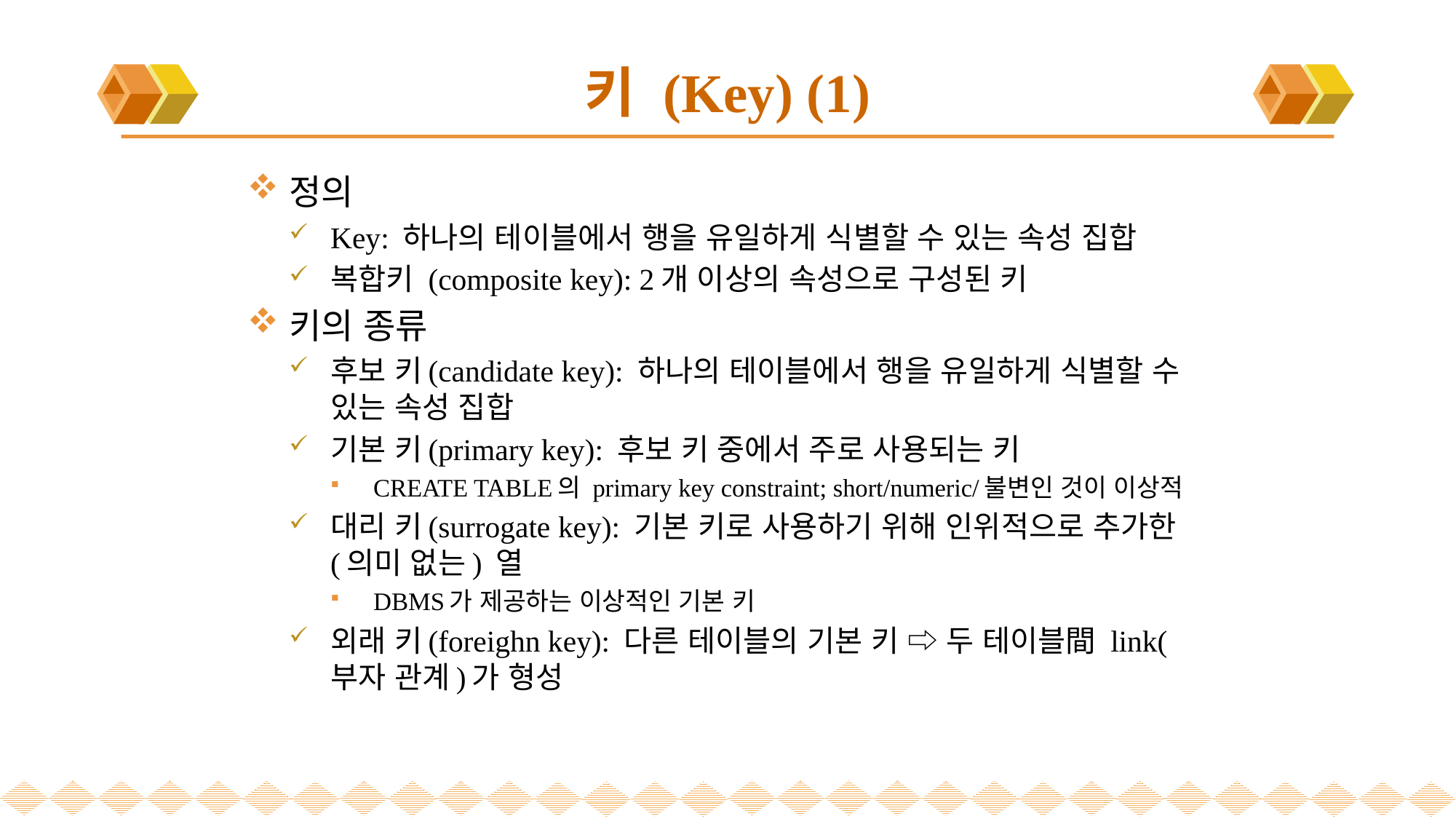

# 키 (Key) (1)
정의
Key: 하나의 테이블에서 행을 유일하게 식별할 수 있는 속성 집합
복합키 (composite key): 2개 이상의 속성으로 구성된 키
키의 종류
후보 키(candidate key): 하나의 테이블에서 행을 유일하게 식별할 수 있는 속성 집합
기본 키(primary key): 후보 키 중에서 주로 사용되는 키
CREATE TABLE의 primary key constraint; short/numeric/불변인 것이 이상적
대리 키(surrogate key): 기본 키로 사용하기 위해 인위적으로 추가한(의미 없는) 열
DBMS가 제공하는 이상적인 기본 키
외래 키(foreighn key): 다른 테이블의 기본 키 ⇨ 두 테이블間 link(부자 관계)가 형성